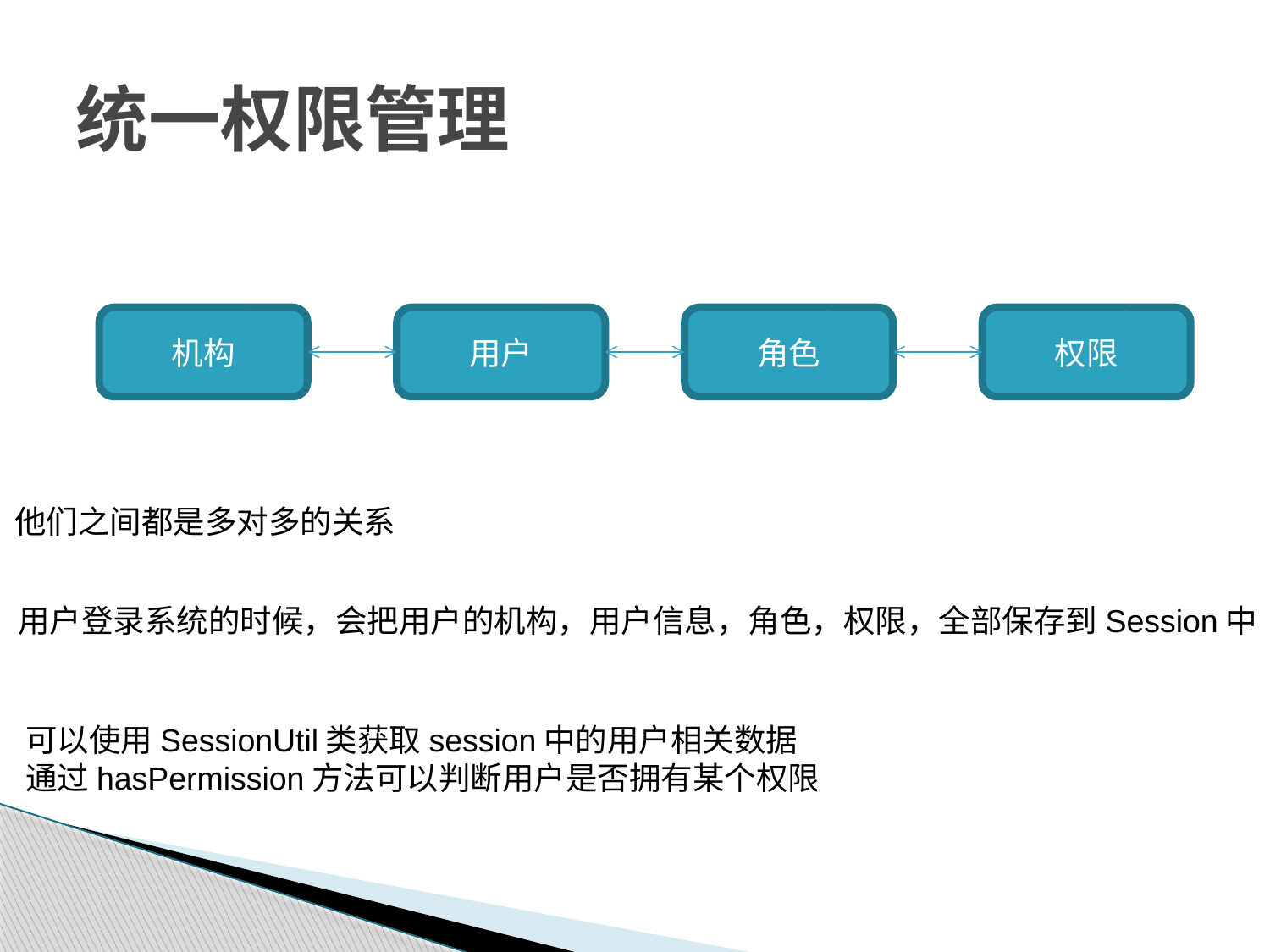

# 统一权限管理
机构
用户
角色
权限
他们之间都是多对多的关系
用户登录系统的时候，会把用户的机构，用户信息，角色，权限，全部保存到Session中

可以使用SessionUtil类获取session中的用户相关数据
通过hasPermission方法可以判断用户是否拥有某个权限